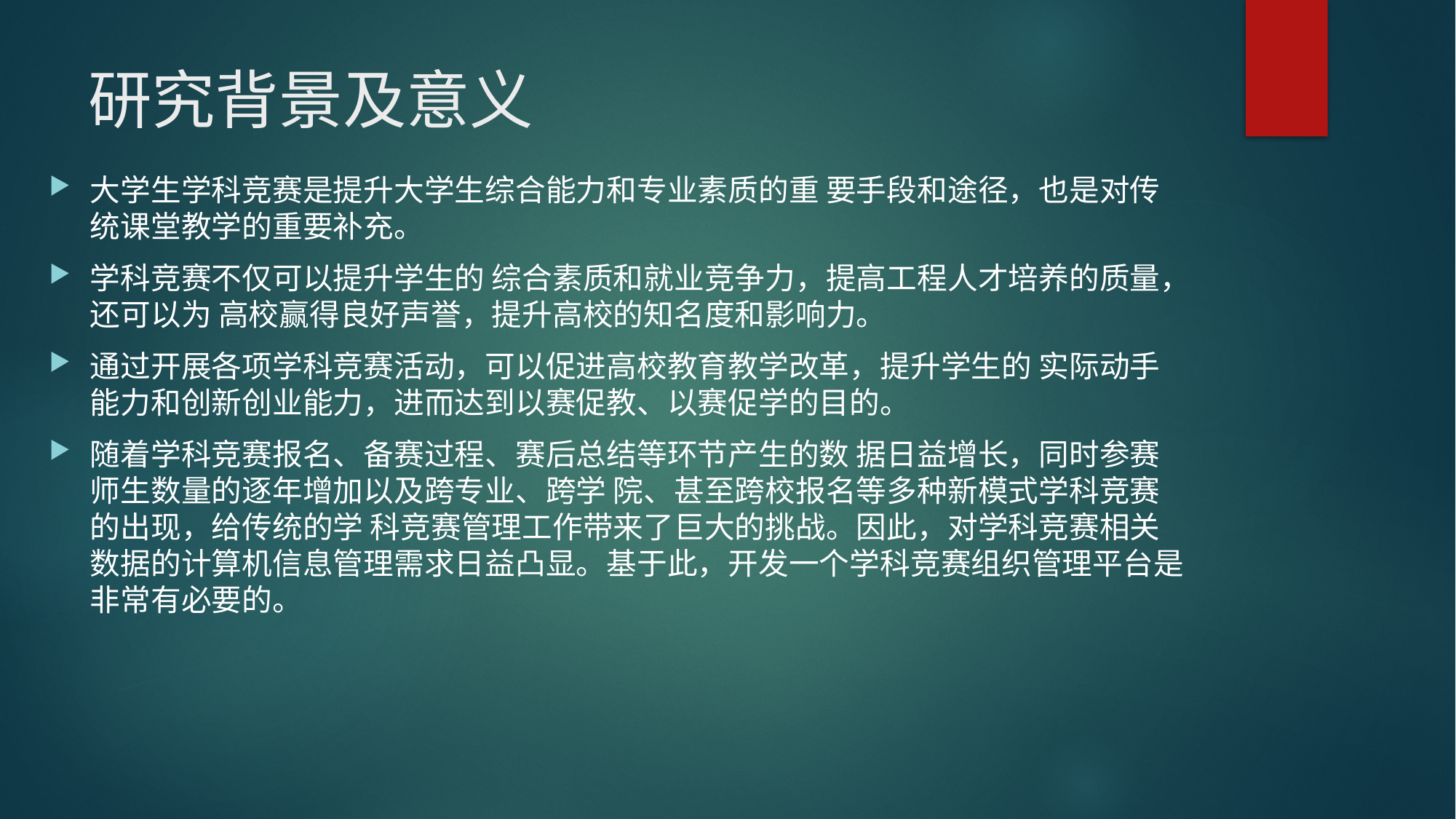

# 研究背景及意义
大学生学科竞赛是提升大学生综合能力和专业素质的重 要手段和途径，也是对传统课堂教学的重要补充。
学科竞赛不仅可以提升学生的 综合素质和就业竞争力，提高工程人才培养的质量，还可以为 高校赢得良好声誉，提升高校的知名度和影响力。
通过开展各项学科竞赛活动，可以促进高校教育教学改革，提升学生的 实际动手能力和创新创业能力，进而达到以赛促教、以赛促学的目的。
随着学科竞赛报名、备赛过程、赛后总结等环节产生的数 据日益增长，同时参赛师生数量的逐年增加以及跨专业、跨学 院、甚至跨校报名等多种新模式学科竞赛的出现，给传统的学 科竞赛管理工作带来了巨大的挑战。因此，对学科竞赛相关 数据的计算机信息管理需求日益凸显。基于此，开发一个学科竞赛组织管理平台是非常有必要的。